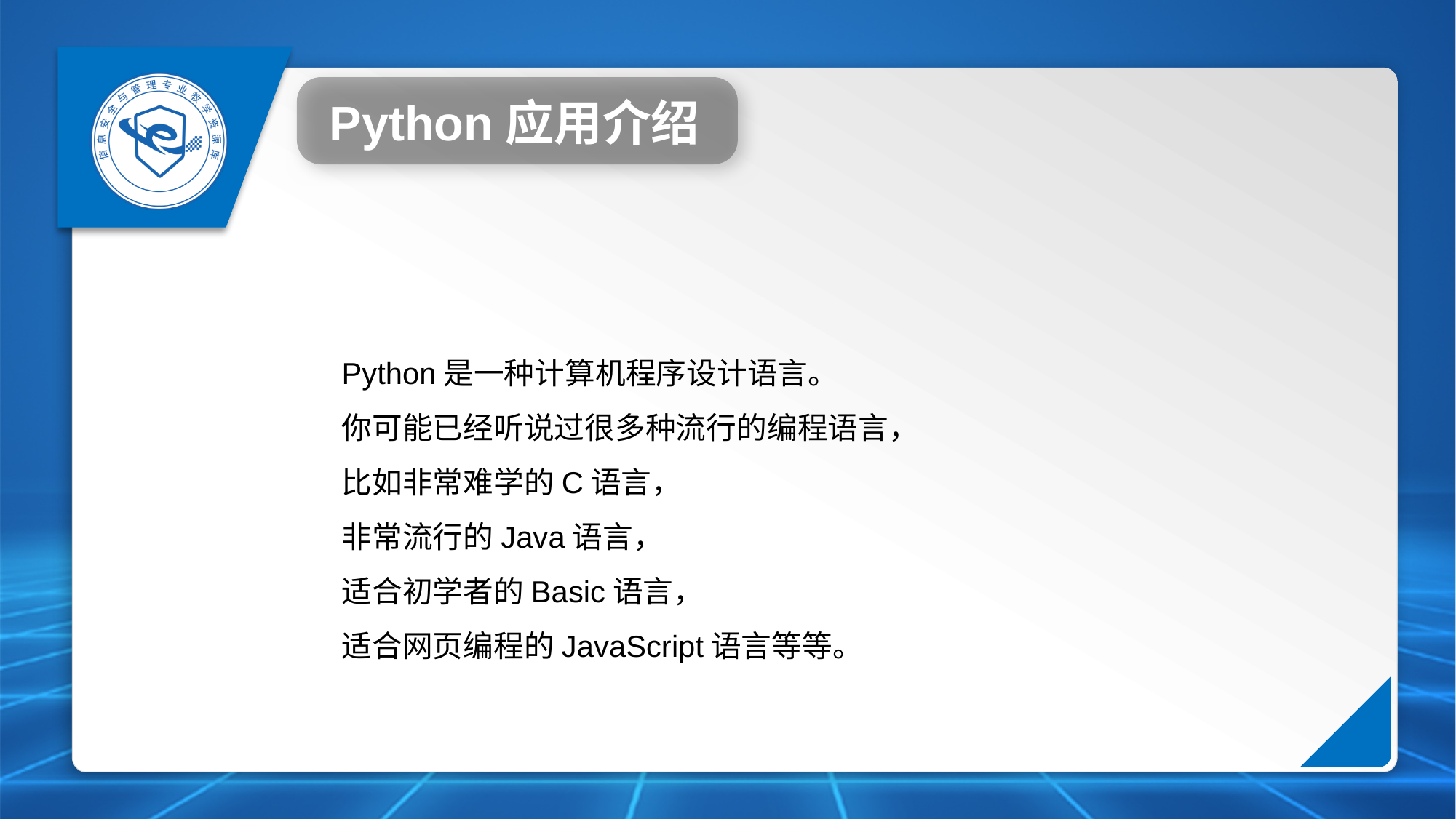

Python应用介绍
Python是一种计算机程序设计语言。
你可能已经听说过很多种流行的编程语言，
比如非常难学的C语言，
非常流行的Java语言，
适合初学者的Basic语言，
适合网页编程的JavaScript语言等等。